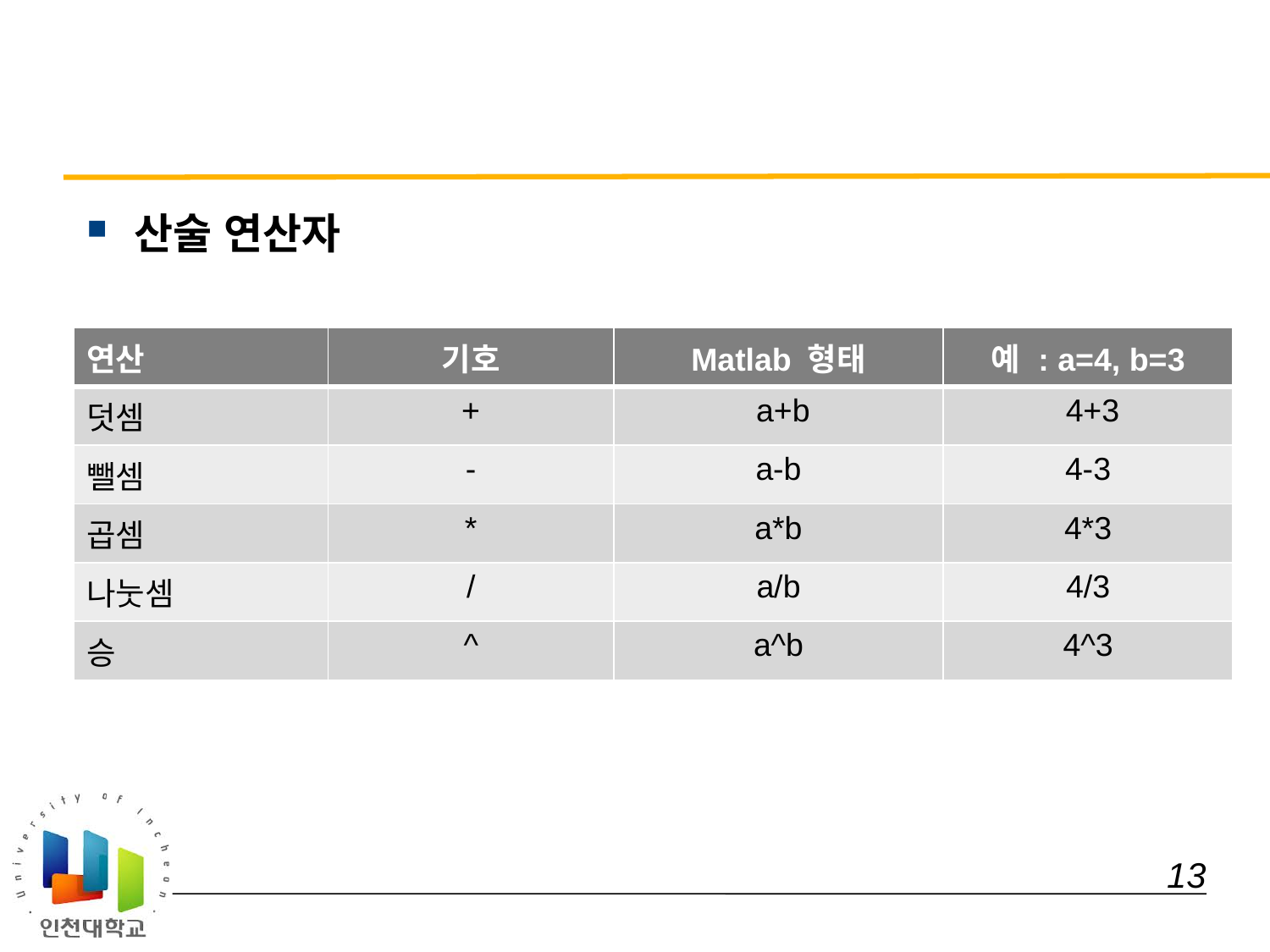

#
산술 연산자
| 연산 | 기호 | Matlab 형태 | 예 : a=4, b=3 |
| --- | --- | --- | --- |
| 덧셈 | + | a+b | 4+3 |
| 뺄셈 | - | a-b | 4-3 |
| 곱셈 | \* | a\*b | 4\*3 |
| 나눗셈 | / | a/b | 4/3 |
| 승 | ^ | a^b | 4^3 |
 13